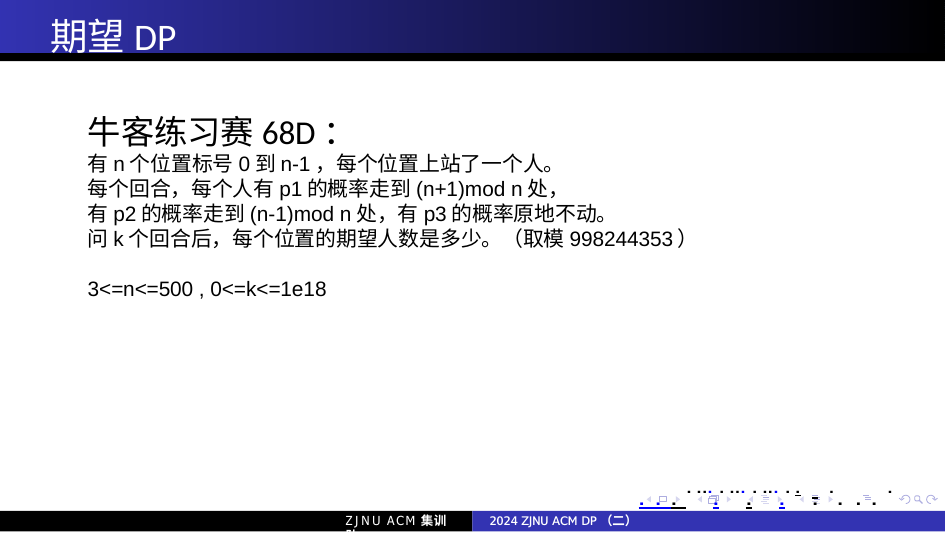

期望DP
牛客练习赛68D：
有n个位置标号0到n-1，每个位置上站了一个人。
每个回合，每个人有p1的概率走到(n+1)mod n处，
有p2的概率走到(n-1)mod n处，有p3的概率原地不动。
问k个回合后，每个位置的期望人数是多少。（取模998244353）

3<=n<=500 , 0<=k<=1e18

. . . ................. . .. . . .
2024 ZJNU ACM DP（二）
ZJNU ACM集训队